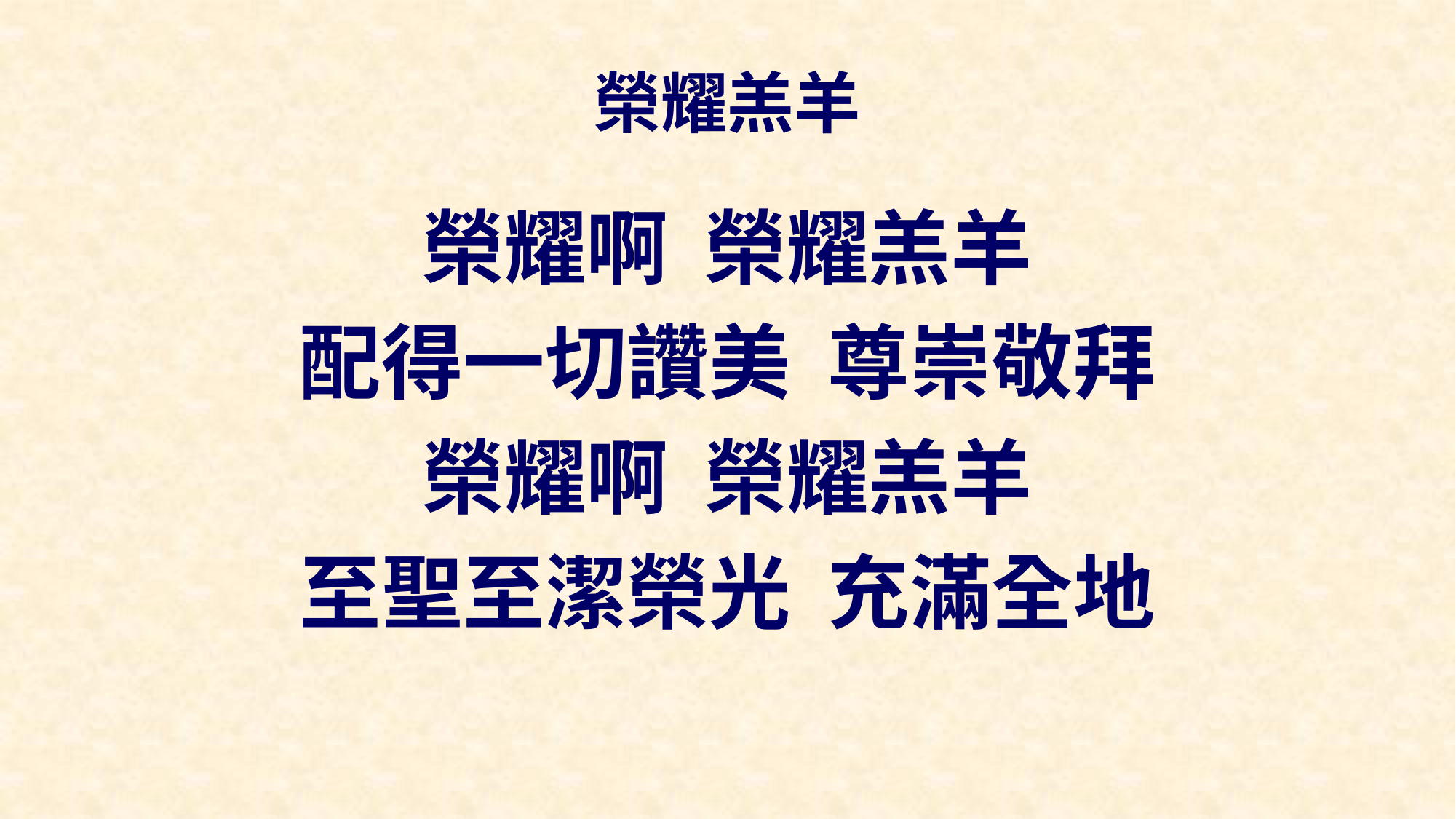

# 榮耀羔羊
榮耀啊  榮耀羔羊
配得一切讚美  尊崇敬拜
榮耀啊  榮耀羔羊
至聖至潔榮光  充滿全地